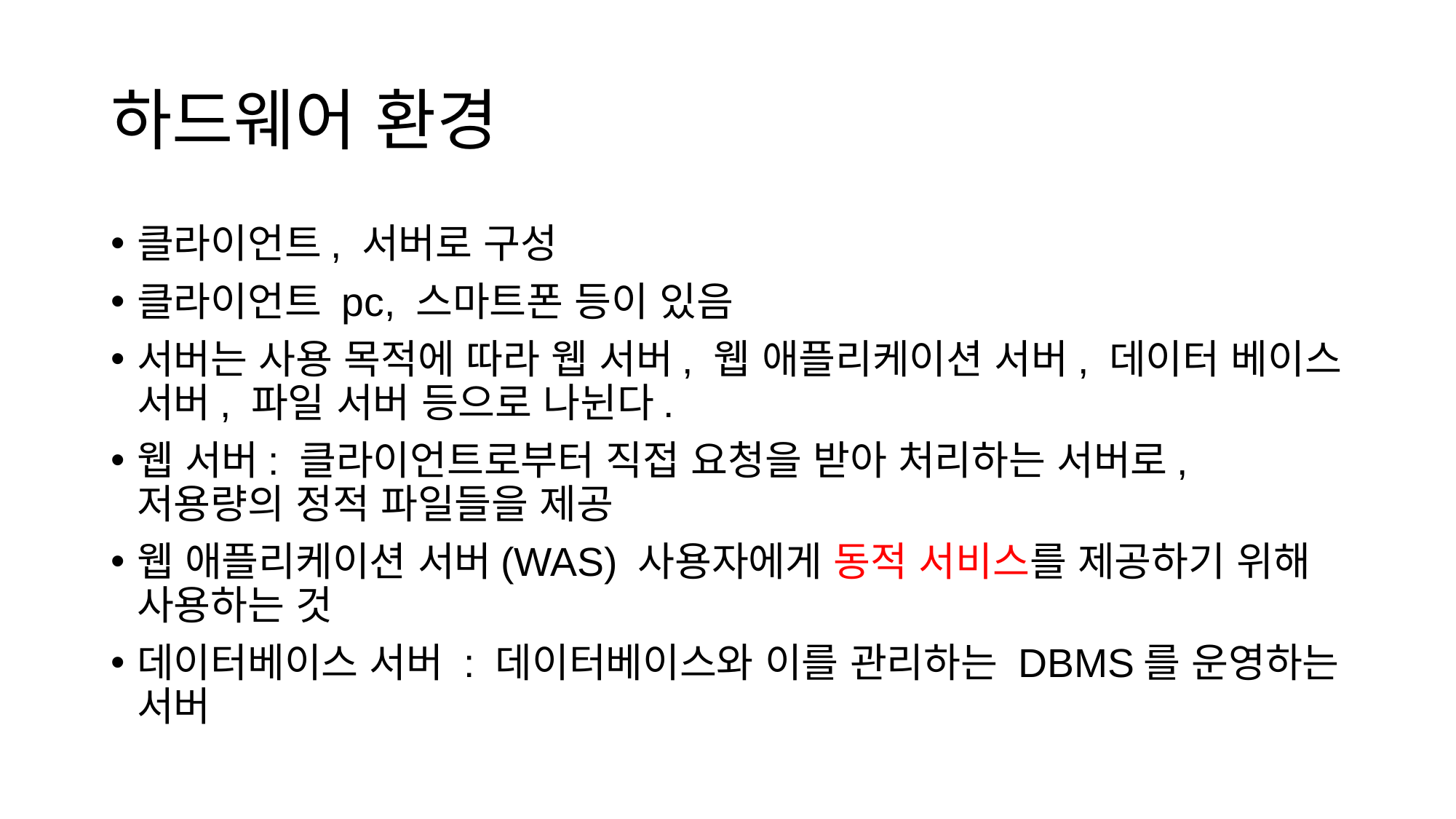

# 하드웨어 환경
클라이언트, 서버로 구성
클라이언트 pc, 스마트폰 등이 있음
서버는 사용 목적에 따라 웹 서버, 웹 애플리케이션 서버, 데이터 베이스 서버, 파일 서버 등으로 나뉜다.
웹 서버: 클라이언트로부터 직접 요청을 받아 처리하는 서버로, 저용량의 정적 파일들을 제공
웹 애플리케이션 서버(WAS) 사용자에게 동적 서비스를 제공하기 위해 사용하는 것
데이터베이스 서버 : 데이터베이스와 이를 관리하는 DBMS를 운영하는 서버